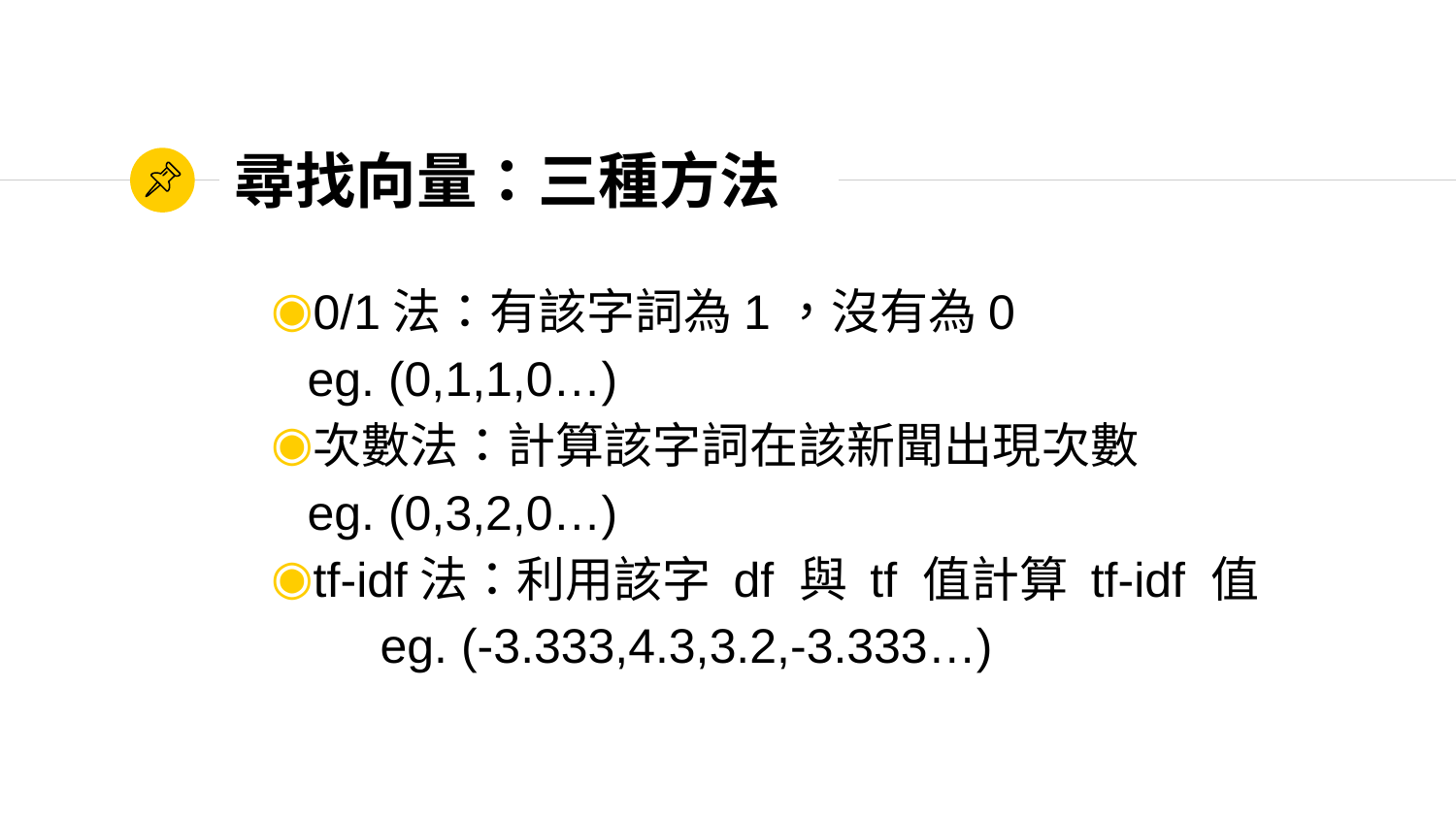

# 尋找向量：三種方法

0/1法：有該字詞為1，沒有為0
eg. (0,1,1,0…)
次數法：計算該字詞在該新聞出現次數
eg. (0,3,2,0…)
tf-idf法：利用該字 df 與 tf 值計算 tf-idf 值
	eg. (-3.333,4.3,3.2,-3.333…)